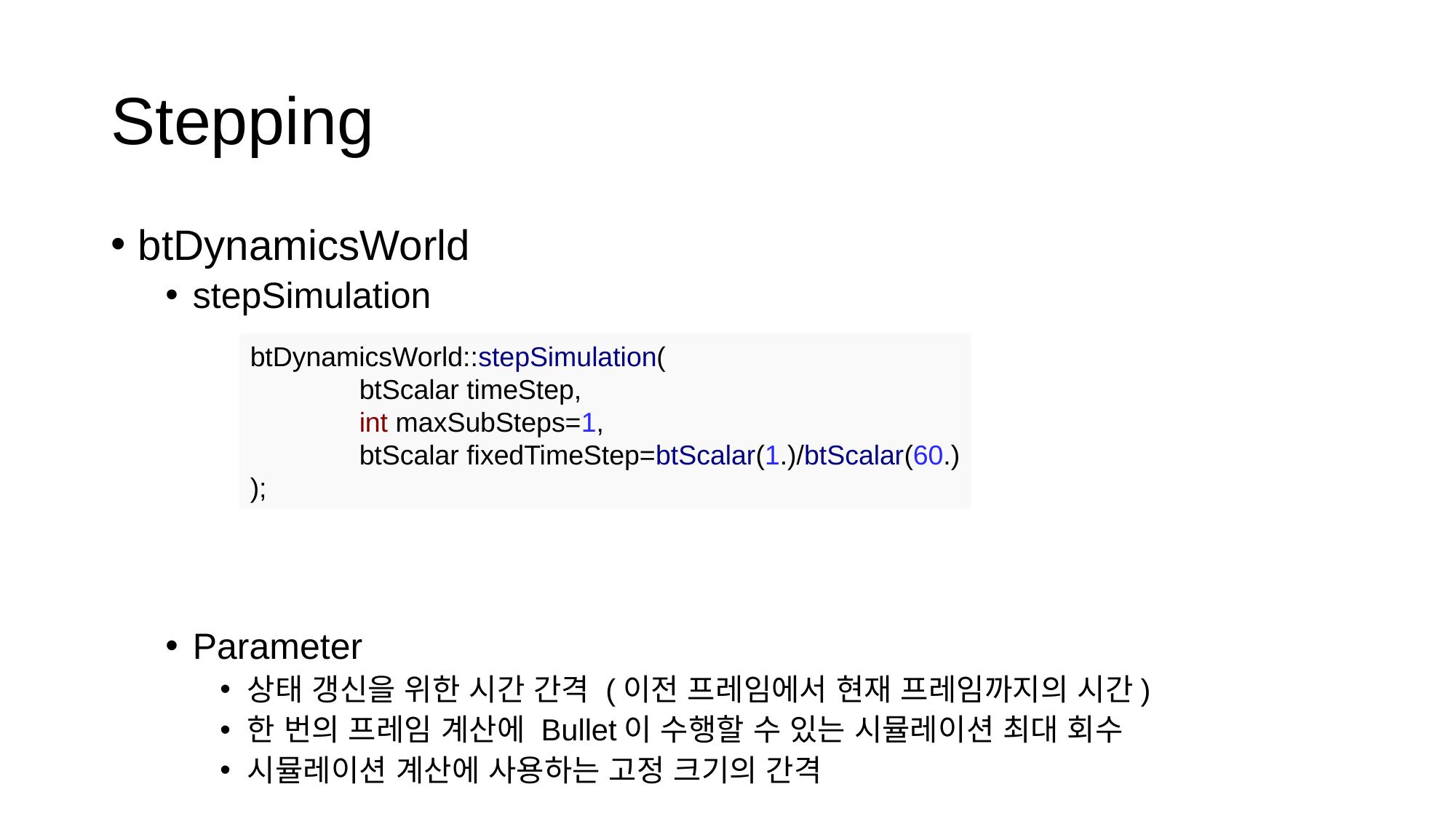

# Stepping
btDynamicsWorld
stepSimulation

Parameter
상태 갱신을 위한 시간 간격 (이전 프레임에서 현재 프레임까지의 시간)
한 번의 프레임 계산에 Bullet이 수행할 수 있는 시뮬레이션 최대 회수
시뮬레이션 계산에 사용하는 고정 크기의 간격
btDynamicsWorld::stepSimulation(
	btScalar timeStep,
	int maxSubSteps=1,
	btScalar fixedTimeStep=btScalar(1.)/btScalar(60.)
);